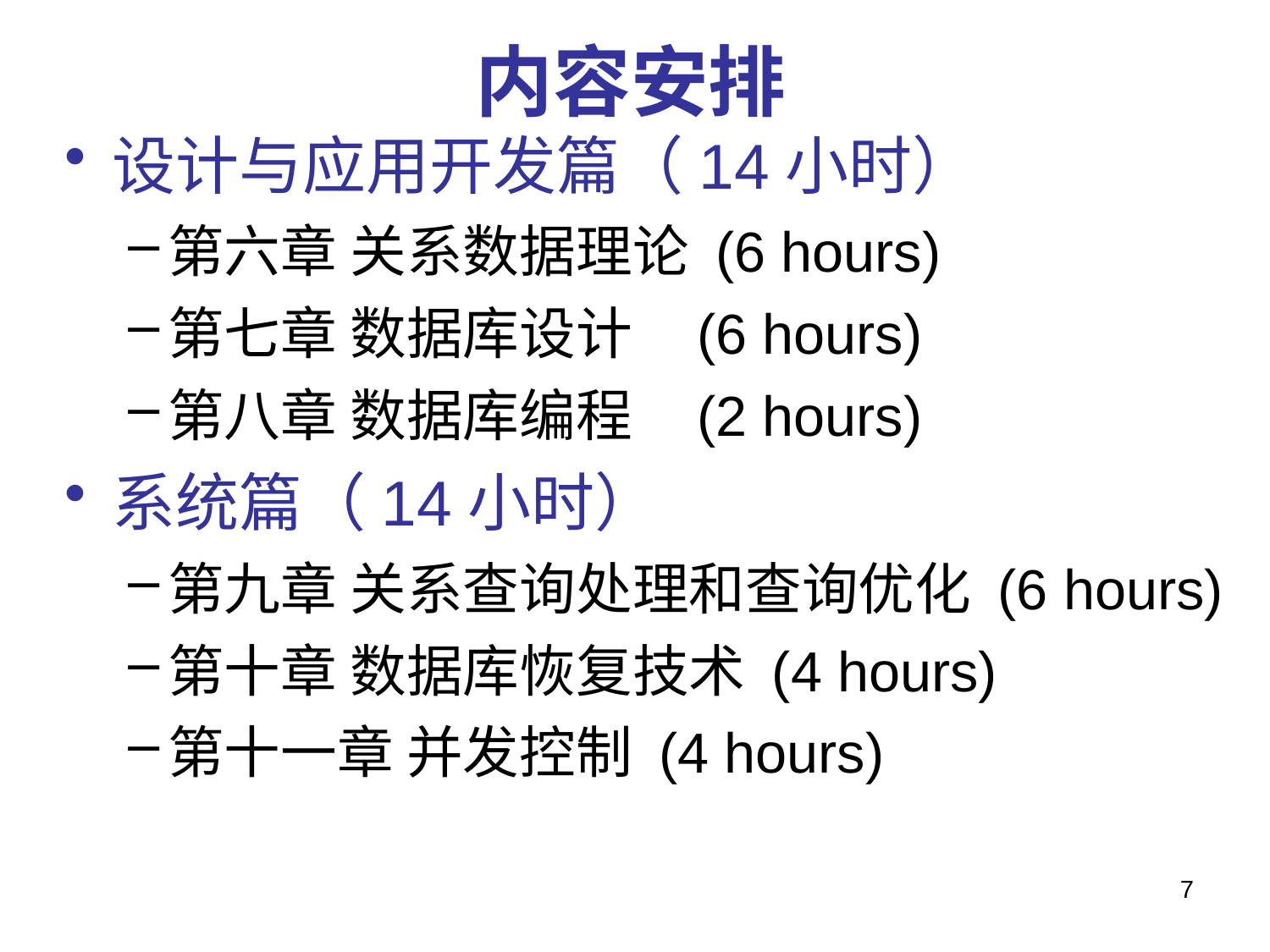

# 内容安排
设计与应用开发篇（14小时）
第六章 关系数据理论 (6 hours)
第七章 数据库设计    (6 hours)
第八章 数据库编程    (2 hours)
系统篇（14小时）
第九章 关系查询处理和查询优化 (6 hours)
第十章 数据库恢复技术 (4 hours)
第十一章 并发控制 (4 hours)

7